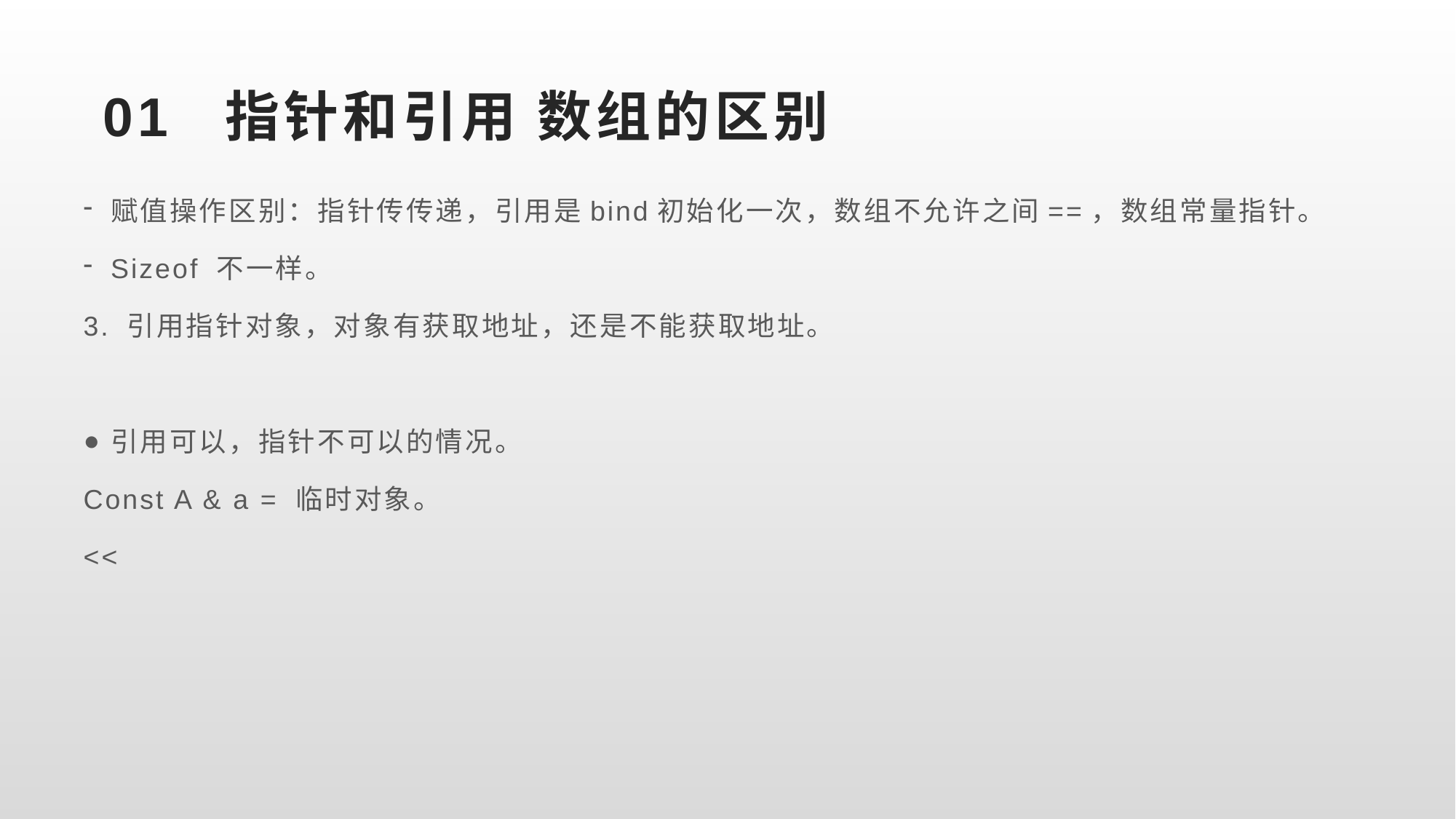

# 01  指针和引用 数组的区别
赋值操作区别：指针传传递，引用是bind初始化一次，数组不允许之间==，数组常量指针。
Sizeof 不一样。
3. 引用指针对象，对象有获取地址，还是不能获取地址。

引用可以，指针不可以的情况。
Const A & a = 临时对象。
<<